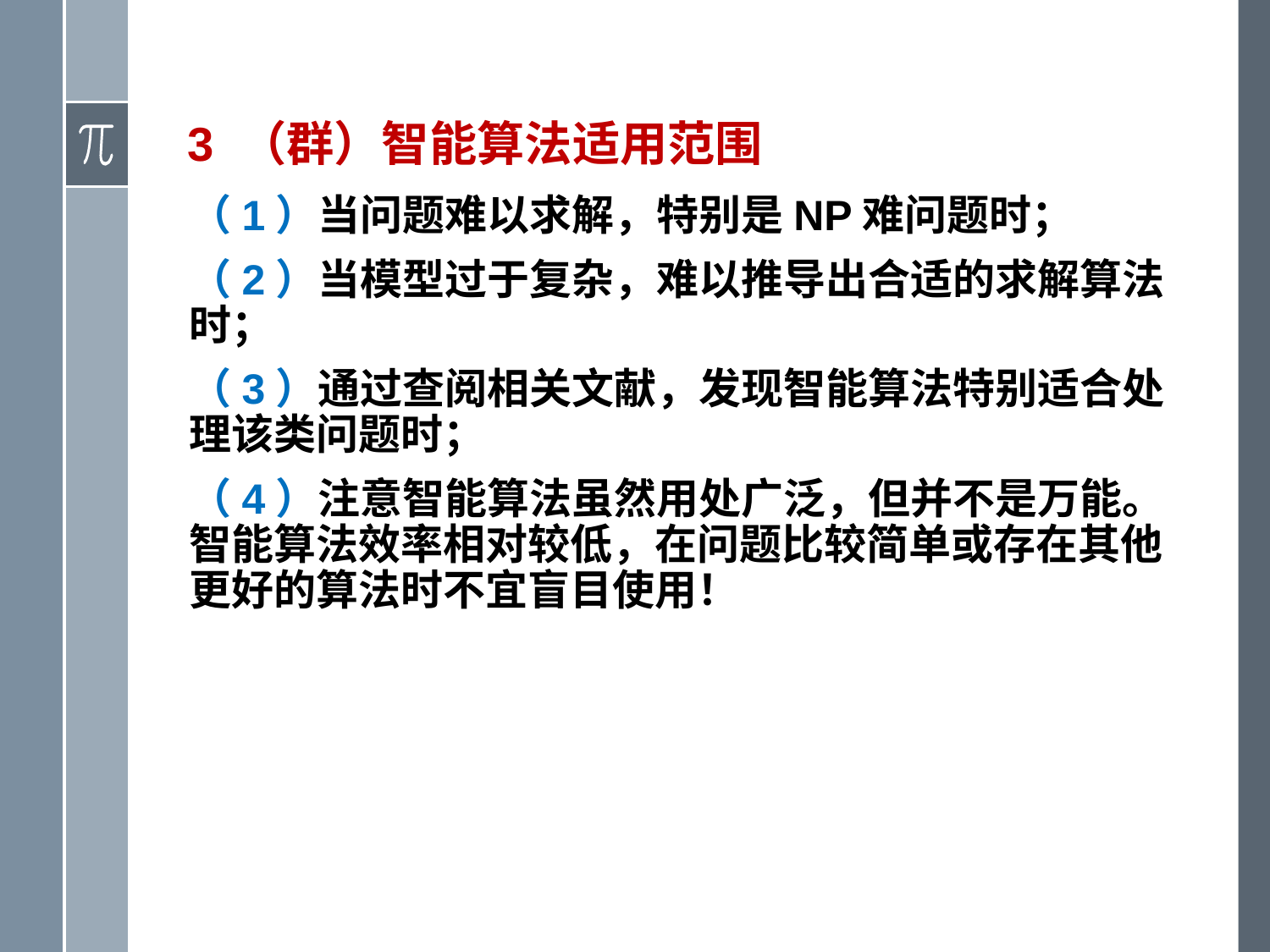

3 （群）智能算法适用范围
（1）当问题难以求解，特别是NP难问题时；
（2）当模型过于复杂，难以推导出合适的求解算法时；
（3）通过查阅相关文献，发现智能算法特别适合处理该类问题时；
（4）注意智能算法虽然用处广泛，但并不是万能。智能算法效率相对较低，在问题比较简单或存在其他更好的算法时不宜盲目使用！